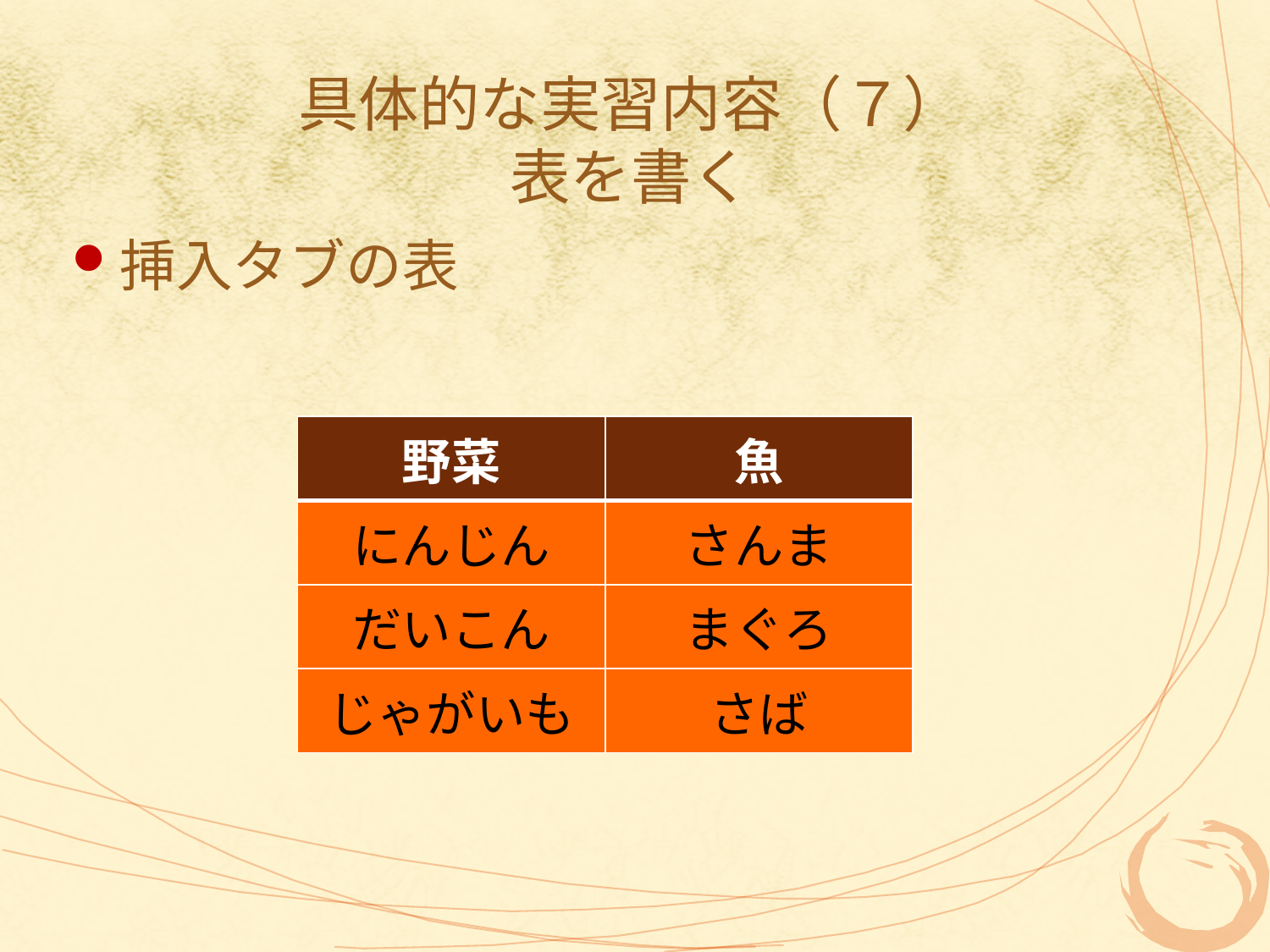

# 具体的な実習内容（７） 表を書く
挿入タブの表

| 野菜 | 魚 |
| --- | --- |
| にんじん | さんま |
| だいこん | まぐろ |
| じゃがいも | さば |